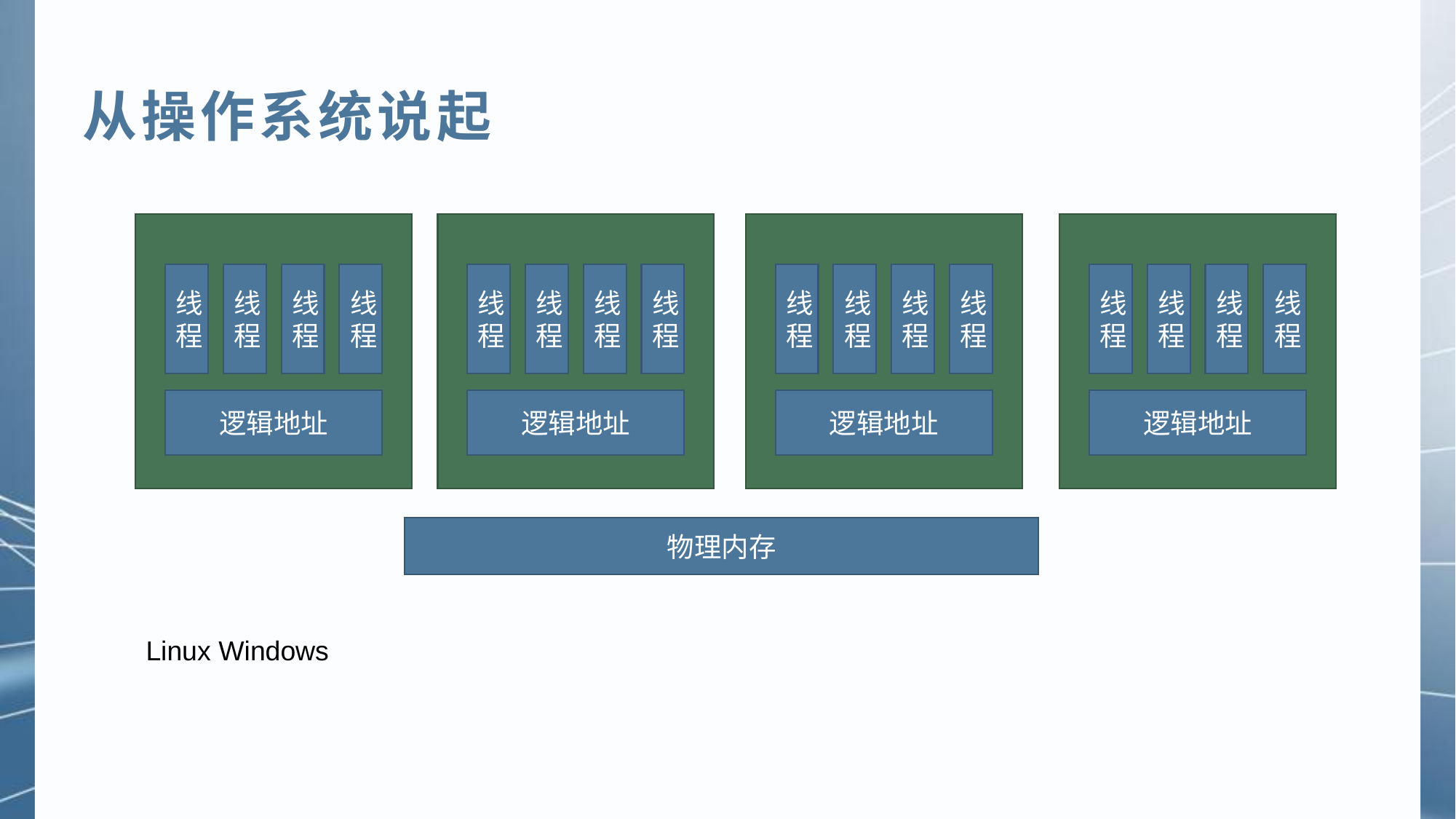

从操作系统说起

线程
线程
线程
线程
逻辑地址

线程
线程
线程
线程
逻辑地址

线程
线程
线程
线程
逻辑地址

线程
线程
线程
线程
逻辑地址
物理内存
Linux Windows